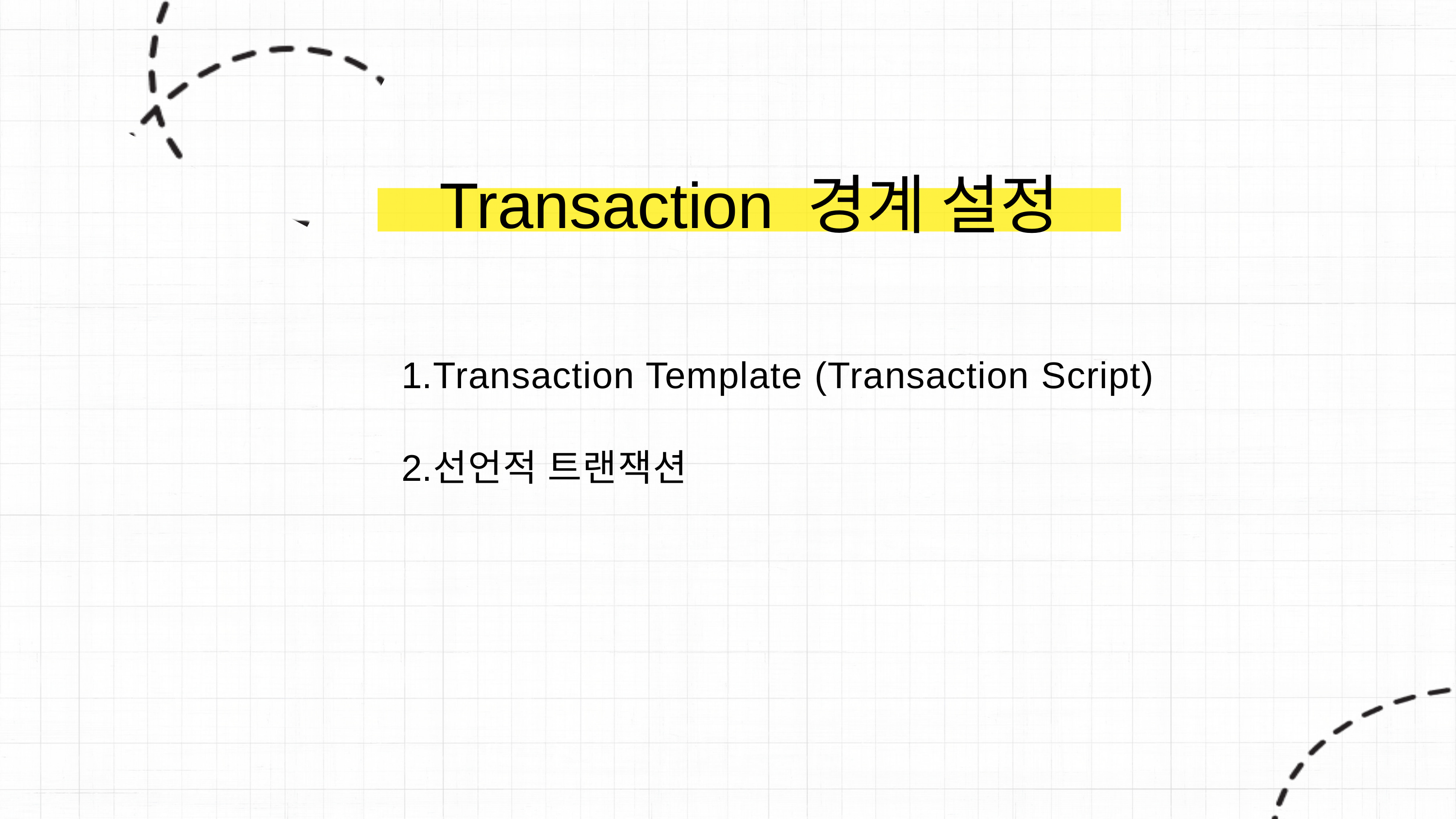

Transaction 경계 설정

Transaction Template (Transaction Script)
선언적 트랜잭션